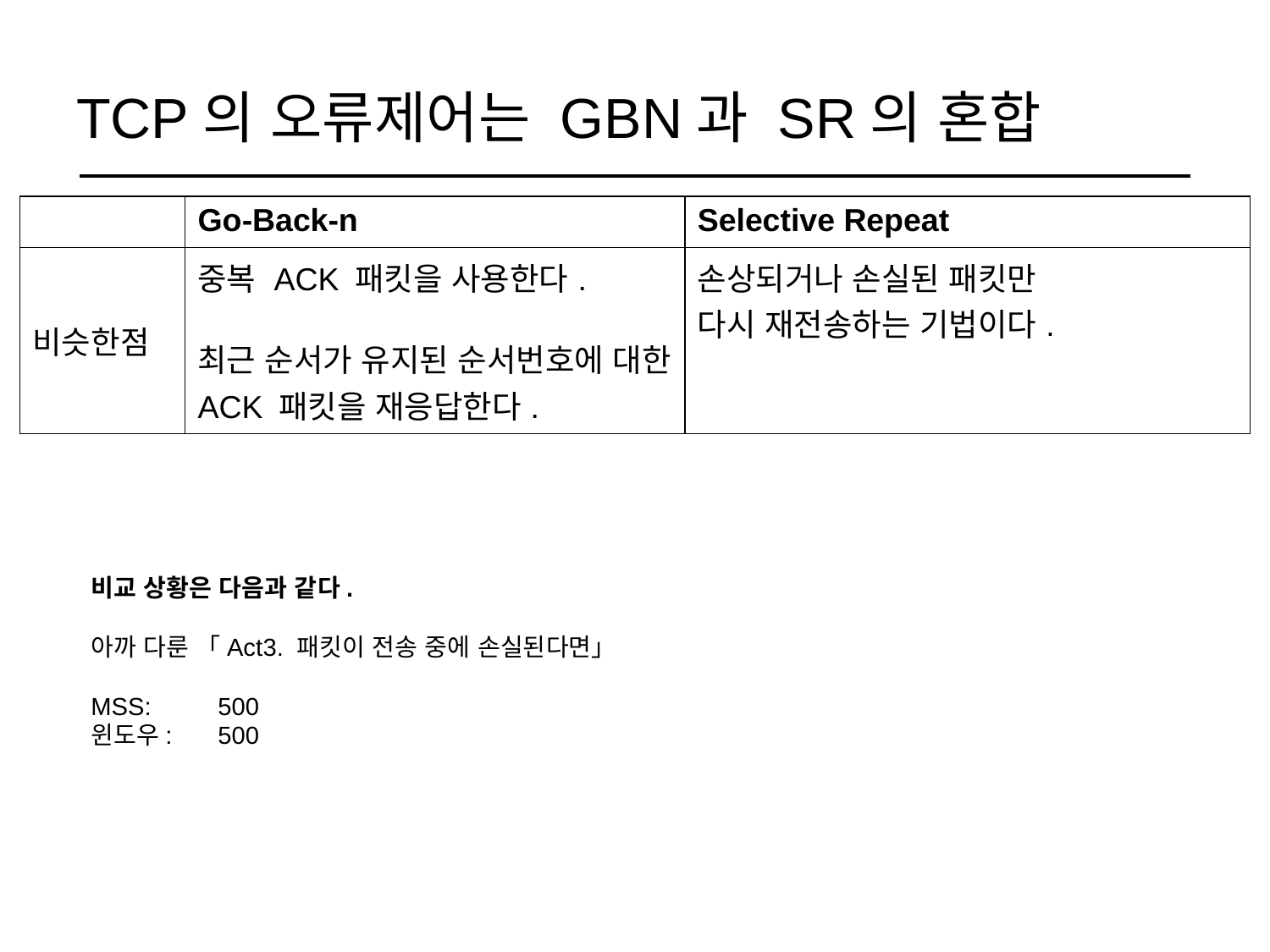

# TCP의 오류제어는 GBN과 SR의 혼합
|  | Go-Back-n | Selective Repeat |
| --- | --- | --- |
| 비슷한점 | 중복 ACK 패킷을 사용한다. 최근 순서가 유지된 순서번호에 대한 ACK 패킷을 재응답한다. | 손상되거나 손실된 패킷만 다시 재전송하는 기법이다. |
비교 상황은 다음과 같다.
아까 다룬 「Act3. 패킷이 전송 중에 손실된다면」
MSS: 	500
윈도우: 	500